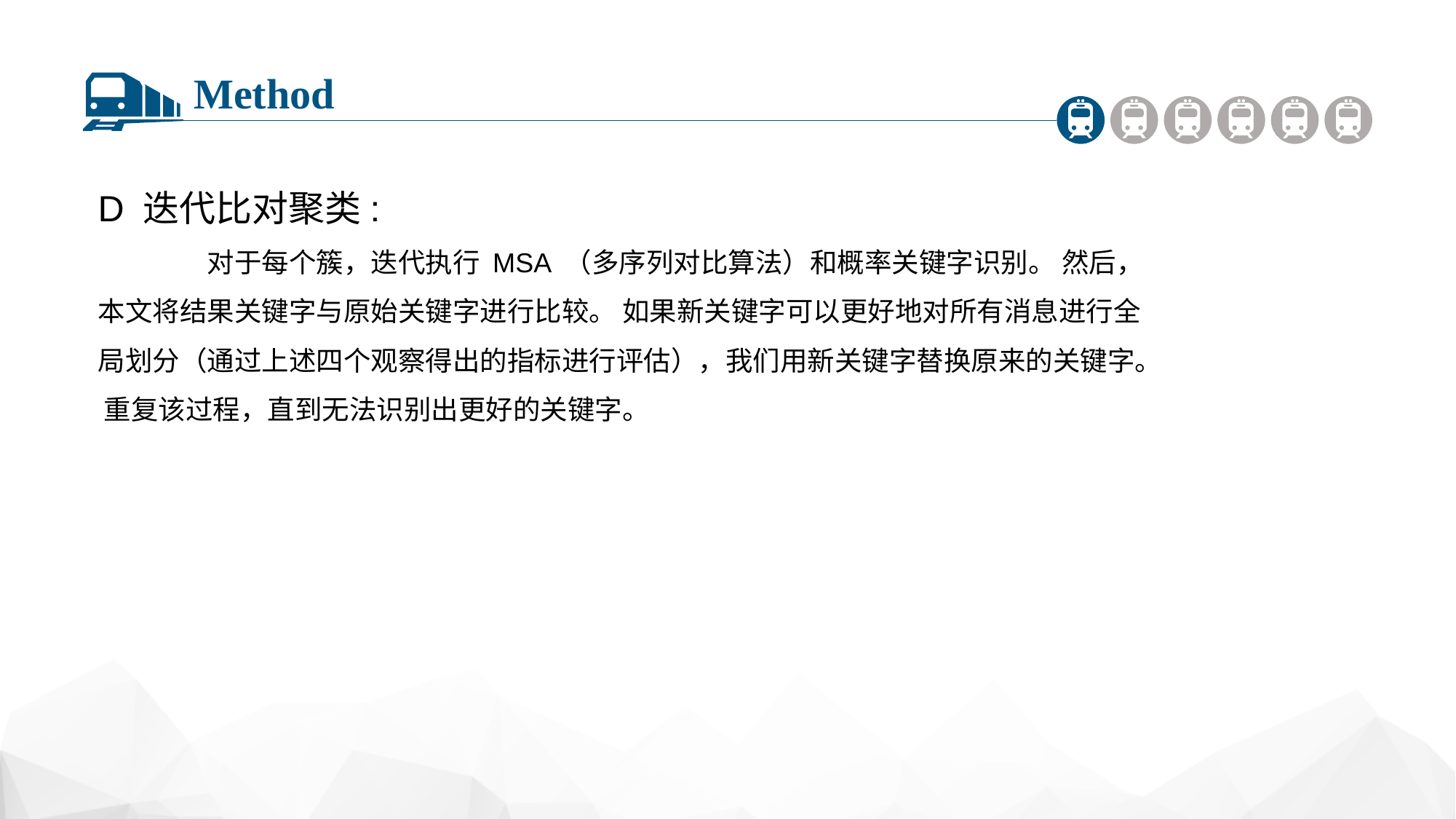

Method
D 迭代比对聚类:
	对于每个簇，迭代执行 MSA （多序列对比算法）和概率关键字识别。 然后，本文将结果关键字与原始关键字进行比较。 如果新关键字可以更好地对所有消息进行全局划分（通过上述四个观察得出的指标进行评估），我们用新关键字替换原来的关键字。 重复该过程，直到无法识别出更好的关键字。